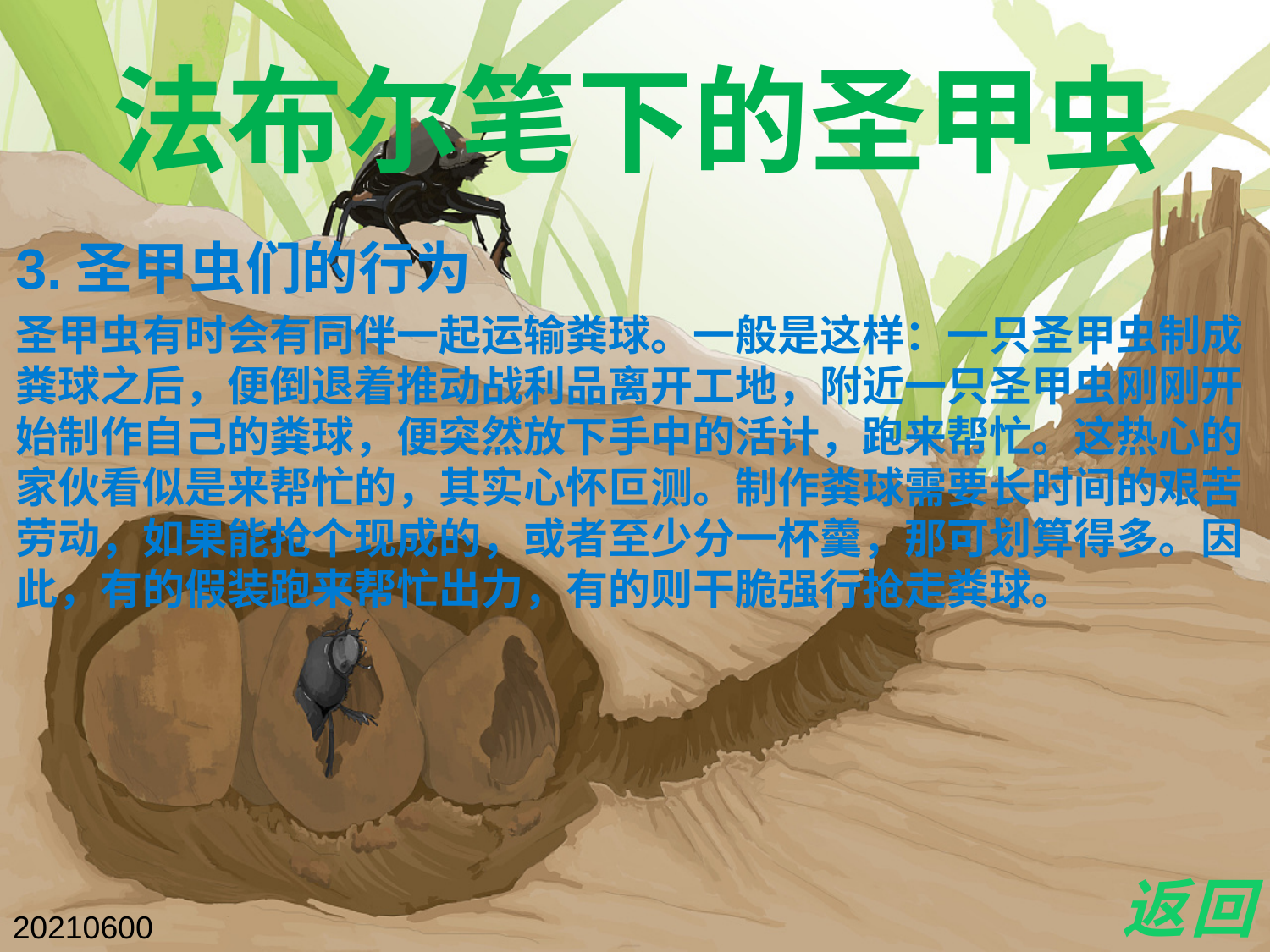

# 法布尔笔下的圣甲虫
3.圣甲虫们的行为
圣甲虫有时会有同伴一起运输粪球。一般是这样：一只圣甲虫制成粪球之后，便倒退着推动战利品离开工地，附近一只圣甲虫刚刚开始制作自己的粪球，便突然放下手中的活计，跑来帮忙。这热心的家伙看似是来帮忙的，其实心怀叵测。制作粪球需要长时间的艰苦劳动，如果能抢个现成的，或者至少分一杯羹，那可划算得多。因此，有的假装跑来帮忙出力，有的则干脆强行抢走粪球。
返回
202106005